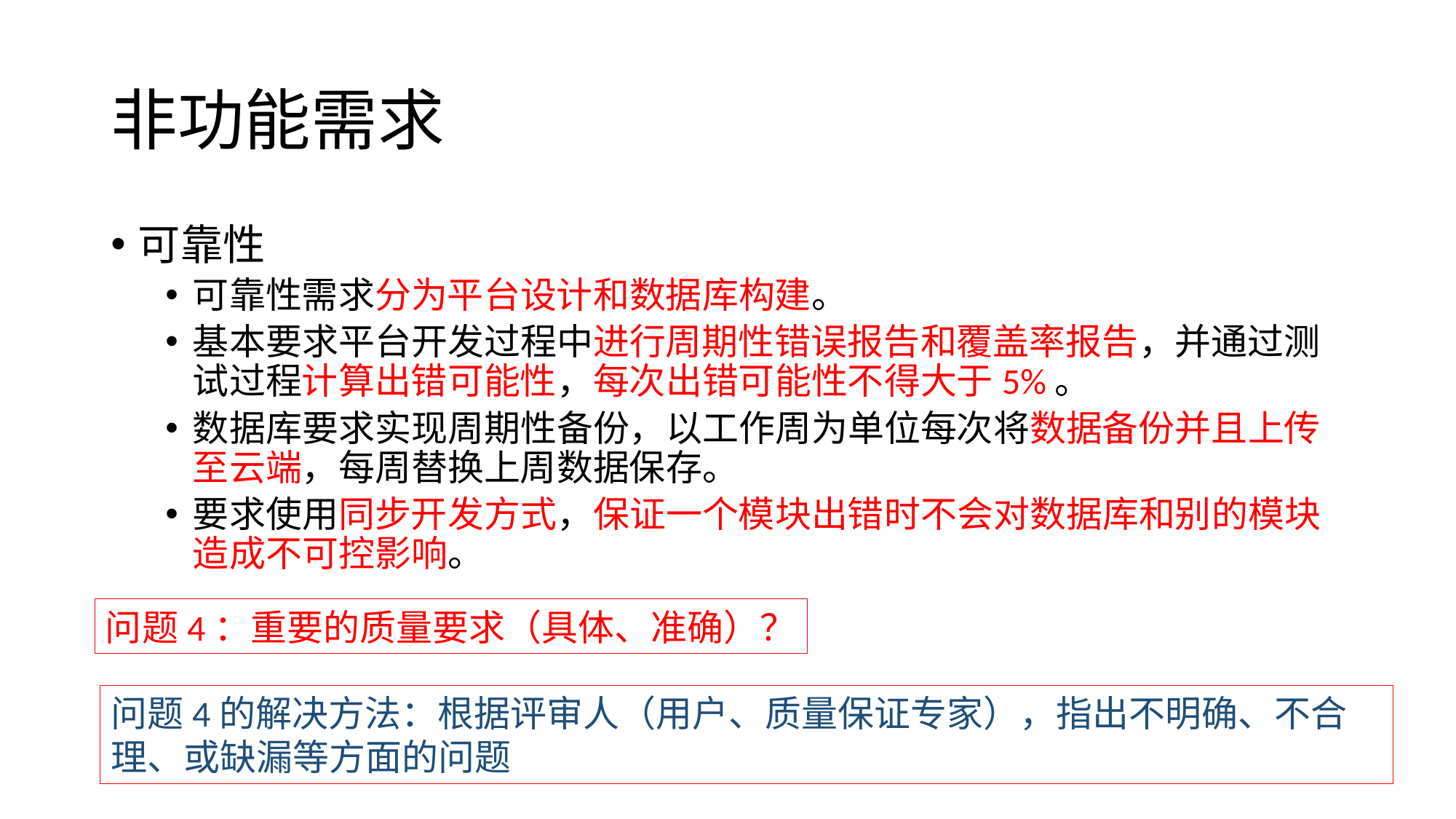

# 非功能需求
可靠性
可靠性需求分为平台设计和数据库构建。
基本要求平台开发过程中进行周期性错误报告和覆盖率报告，并通过测试过程计算出错可能性，每次出错可能性不得大于5%。
数据库要求实现周期性备份，以工作周为单位每次将数据备份并且上传至云端，每周替换上周数据保存。
要求使用同步开发方式，保证一个模块出错时不会对数据库和别的模块造成不可控影响。
问题4：重要的质量要求（具体、准确）？
问题4的解决方法：根据评审人（用户、质量保证专家），指出不明确、不合理、或缺漏等方面的问题